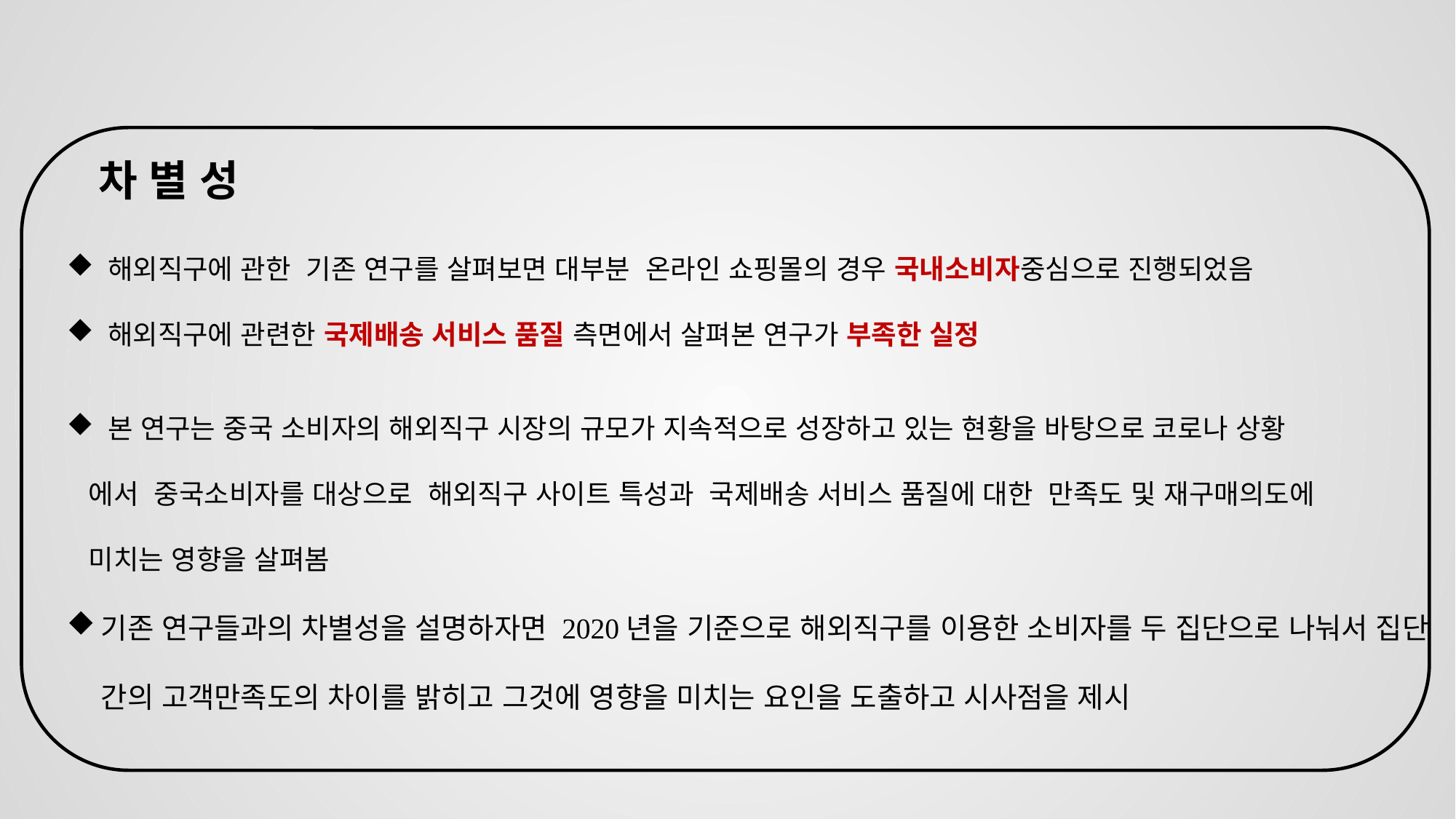

차 별 성
해외직구에 관한  기존 연구를 살펴보면 대부분  온라인 쇼핑몰의 경우 국내소비자중심으로 진행되었음
해외직구에 관련한 국제배송 서비스 품질 측면에서 살펴본 연구가 부족한 실정

본 연구는 중국 소비자의 해외직구 시장의 규모가 지속적으로 성장하고 있는 현황을 바탕으로 코로나 상황
  에서  중국소비자를 대상으로  해외직구 사이트 특성과  국제배송 서비스 품질에 대한  만족도 및 재구매의도에
  미치는 영향을 살펴봄
기존 연구들과의 차별성을 설명하자면 2020년을 기준으로 해외직구를 이용한 소비자를 두 집단으로 나눠서 집단 간의 고객만족도의 차이를 밝히고 그것에 영향을 미치는 요인을 도출하고 시사점을 제시